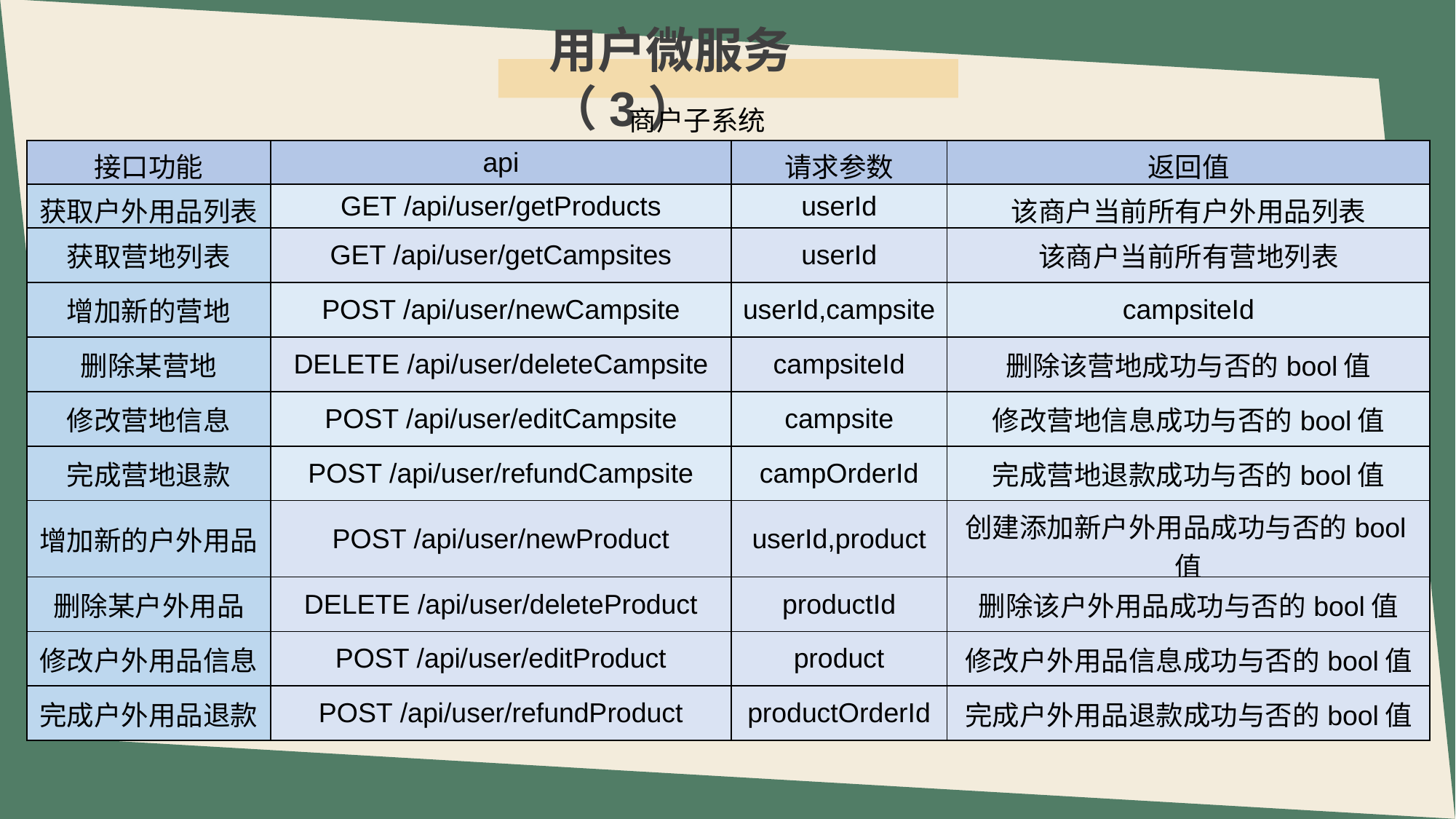

用户微服务（3）

商户子系统
| 接口功能 | api | 请求参数 | 返回值 |
| --- | --- | --- | --- |
| 获取户外用品列表 | GET /api/user/getProducts | userId | 该商户当前所有户外用品列表 |
| 获取营地列表 | GET /api/user/getCampsites | userId | 该商户当前所有营地列表 |
| 增加新的营地 | POST /api/user/newCampsite | userId,campsite | campsiteId |
| 删除某营地 | DELETE /api/user/deleteCampsite | campsiteId | 删除该营地成功与否的bool值 |
| 修改营地信息 | POST /api/user/editCampsite | campsite | 修改营地信息成功与否的bool值 |
| 完成营地退款 | POST /api/user/refundCampsite | campOrderId | 完成营地退款成功与否的bool值 |
| 增加新的户外用品 | POST /api/user/newProduct | userId,product | 创建添加新户外用品成功与否的bool值 |
| 删除某户外用品 | DELETE /api/user/deleteProduct | productId | 删除该户外用品成功与否的bool值 |
| 修改户外用品信息 | POST /api/user/editProduct | product | 修改户外用品信息成功与否的bool值 |
| 完成户外用品退款 | POST /api/user/refundProduct | productOrderId | 完成户外用品退款成功与否的bool值 |
e7d195523061f1c066b07af569392582e34b383e870941e45A9F265A01B343BAB71AA68CCD0631A7B7DE1272822047E4CBFC978F0A03706D738F6232142EC909A232ED66B5EC504804C64D3B242CD4B5FC2DA3AE84CA9B46A3FEEE0E7442F0006B2BA9FE9E8DC78B8BC8F69C9185A05683AF110758766639E2D53B09BE947177E0506F7E95AAB9302477588C87490663